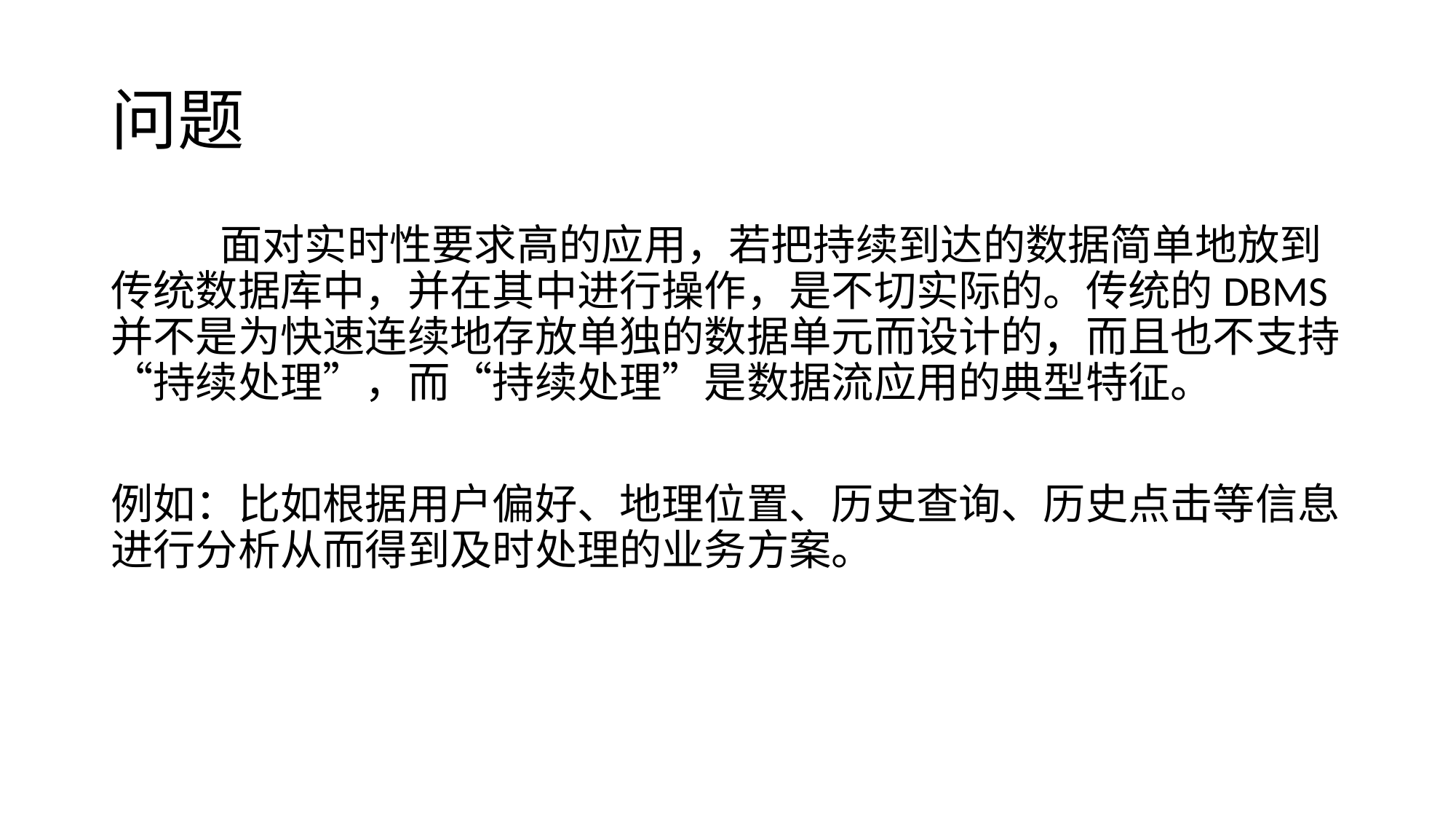

# 问题
	面对实时性要求高的应用，若把持续到达的数据简单地放到传统数据库中，并在其中进行操作，是不切实际的。传统的DBMS并不是为快速连续地存放单独的数据单元而设计的，而且也不支持“持续处理”，而“持续处理”是数据流应用的典型特征。

例如：比如根据用户偏好、地理位置、历史查询、历史点击等信息进行分析从而得到及时处理的业务方案。